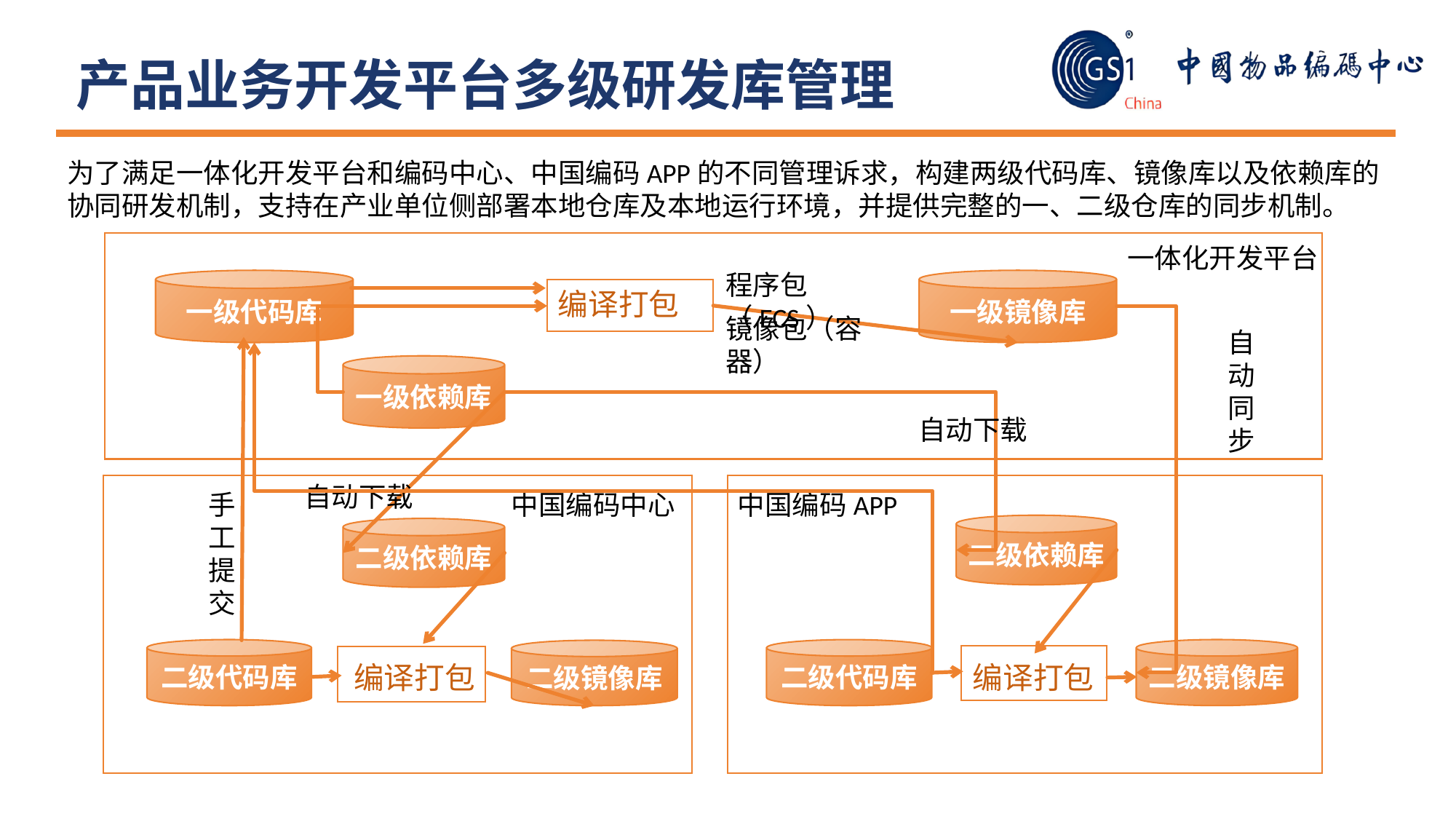

产品业务开发平台多级研发库管理
为了满足一体化开发平台和编码中心、中国编码APP的不同管理诉求，构建两级代码库、镜像库以及依赖库的协同研发机制，支持在产业单位侧部署本地仓库及本地运行环境，并提供完整的一、二级仓库的同步机制。

一体化开发平台
程序包（ECS）
一级代码库
一级镜像库

编译打包
镜像包（容器）
自动同步
一级依赖库
自动下载
自动下载

手工提交
中国编码中心
中国编码APP
二级依赖库
二级依赖库
二级代码库
二级镜像库
二级代码库
二级镜像库

编译打包
编译打包